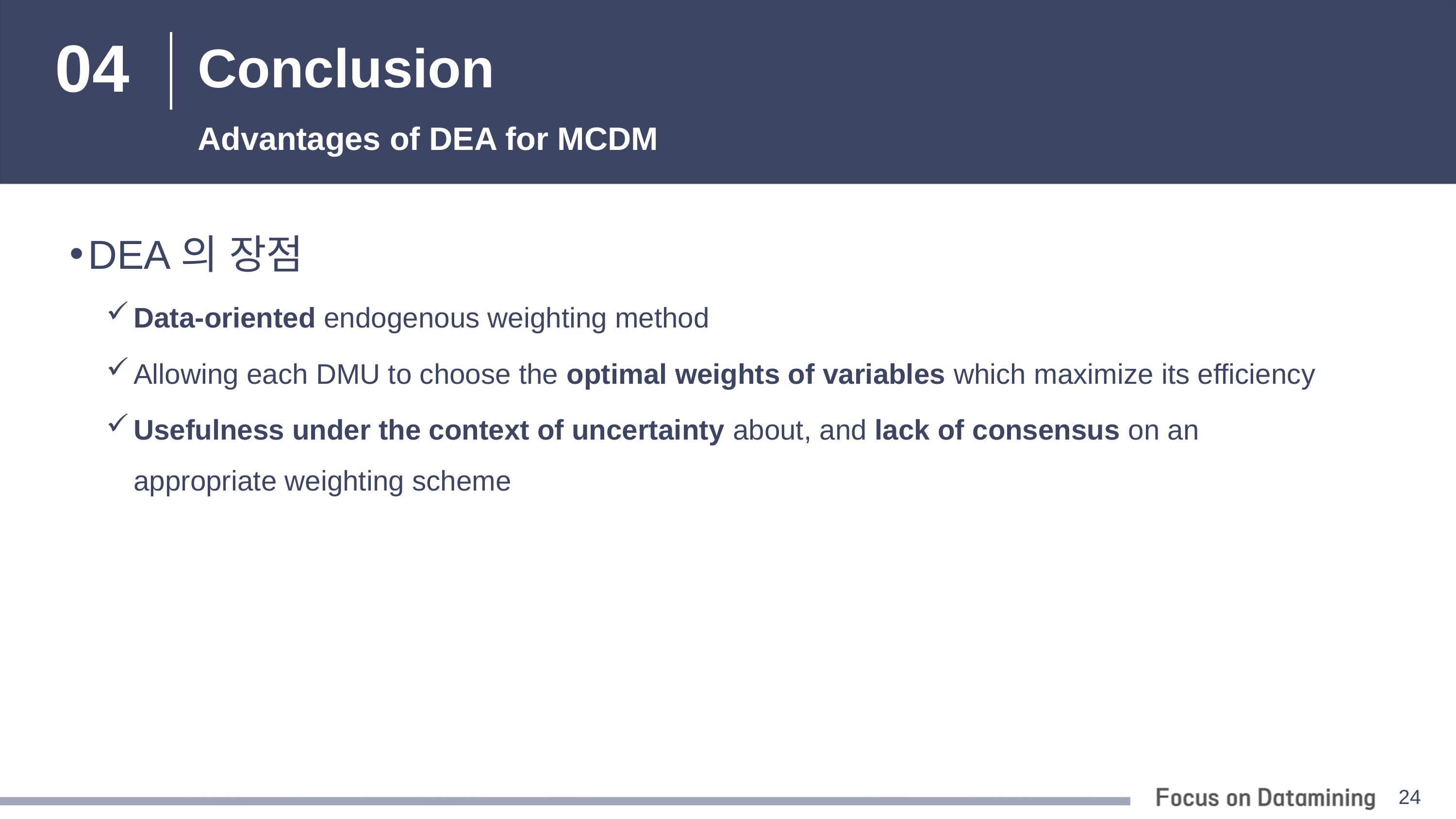

04
# Conclusion
Advantages of DEA for MCDM
DEA의 장점
Data-oriented endogenous weighting method
Allowing each DMU to choose the optimal weights of variables which maximize its efficiency
Usefulness under the context of uncertainty about, and lack of consensus on an appropriate weighting scheme